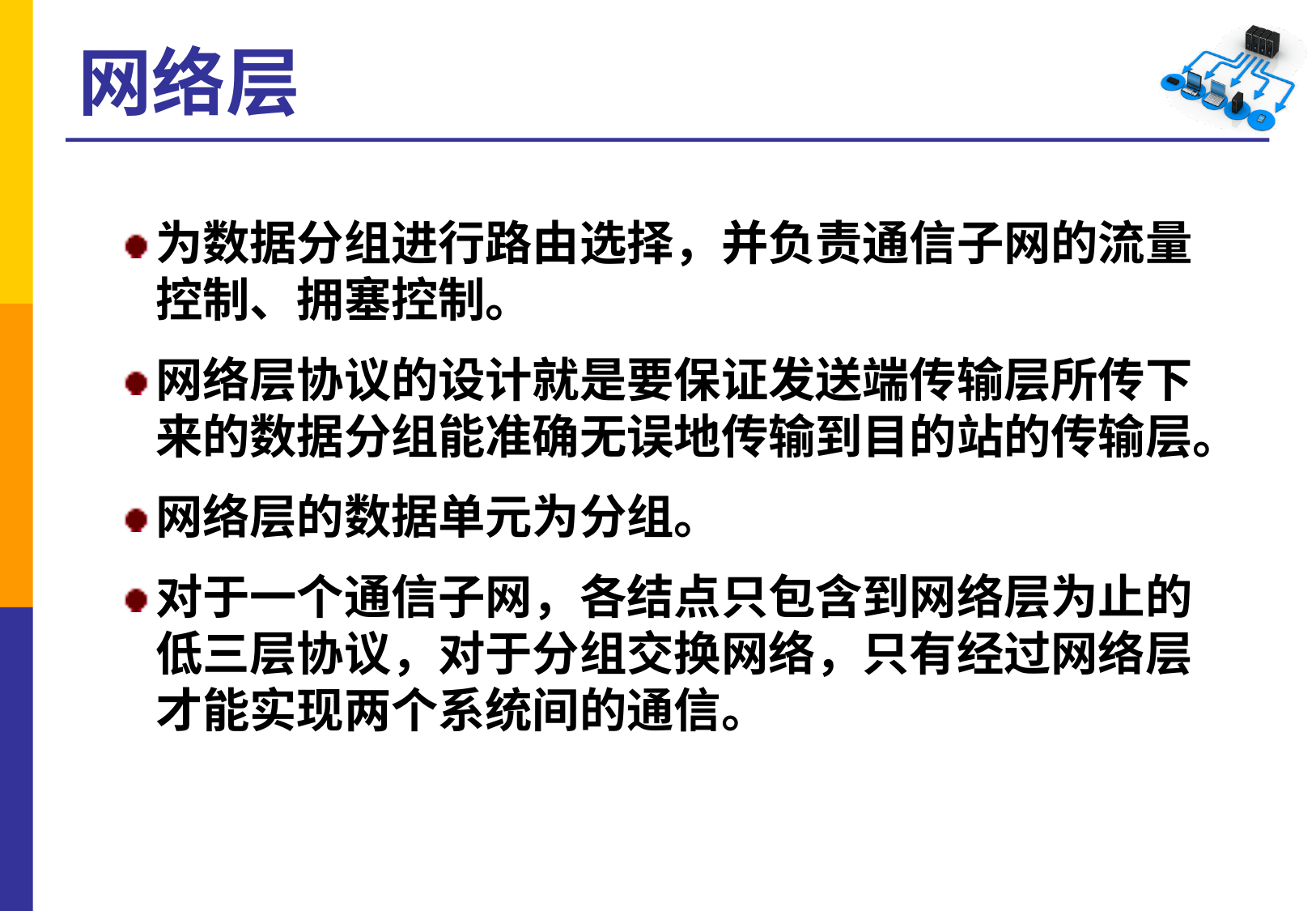

# 网络层
为数据分组进行路由选择，并负责通信子网的流量控制、拥塞控制。
网络层协议的设计就是要保证发送端传输层所传下来的数据分组能准确无误地传输到目的站的传输层。
网络层的数据单元为分组。
对于一个通信子网，各结点只包含到网络层为止的低三层协议，对于分组交换网络，只有经过网络层才能实现两个系统间的通信。